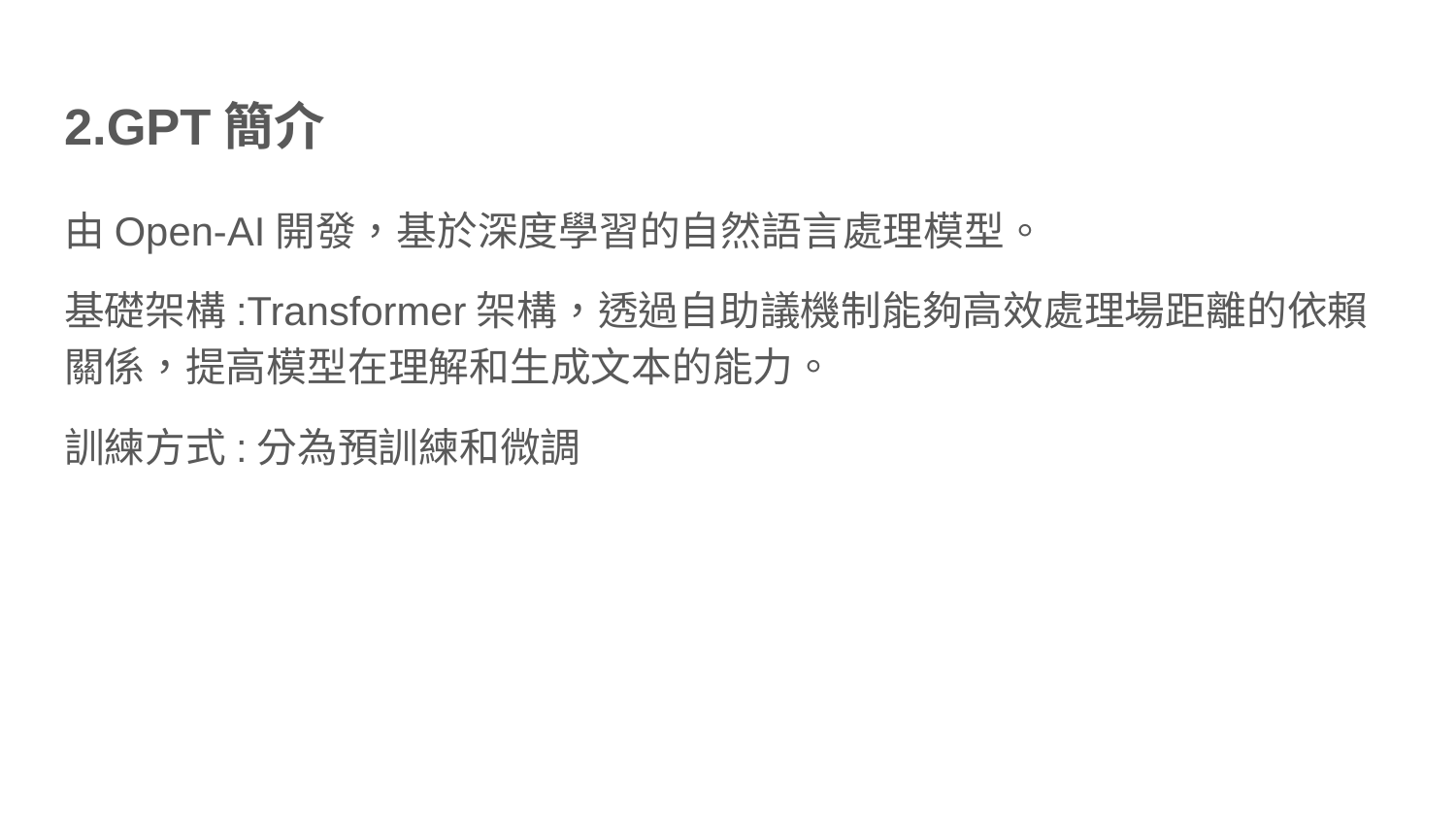

# 2.GPT簡介
由Open-AI開發，基於深度學習的自然語言處理模型。
基礎架構:Transformer架構，透過自助議機制能夠高效處理場距離的依賴關係，提高模型在理解和生成文本的能力。
訓練方式:分為預訓練和微調